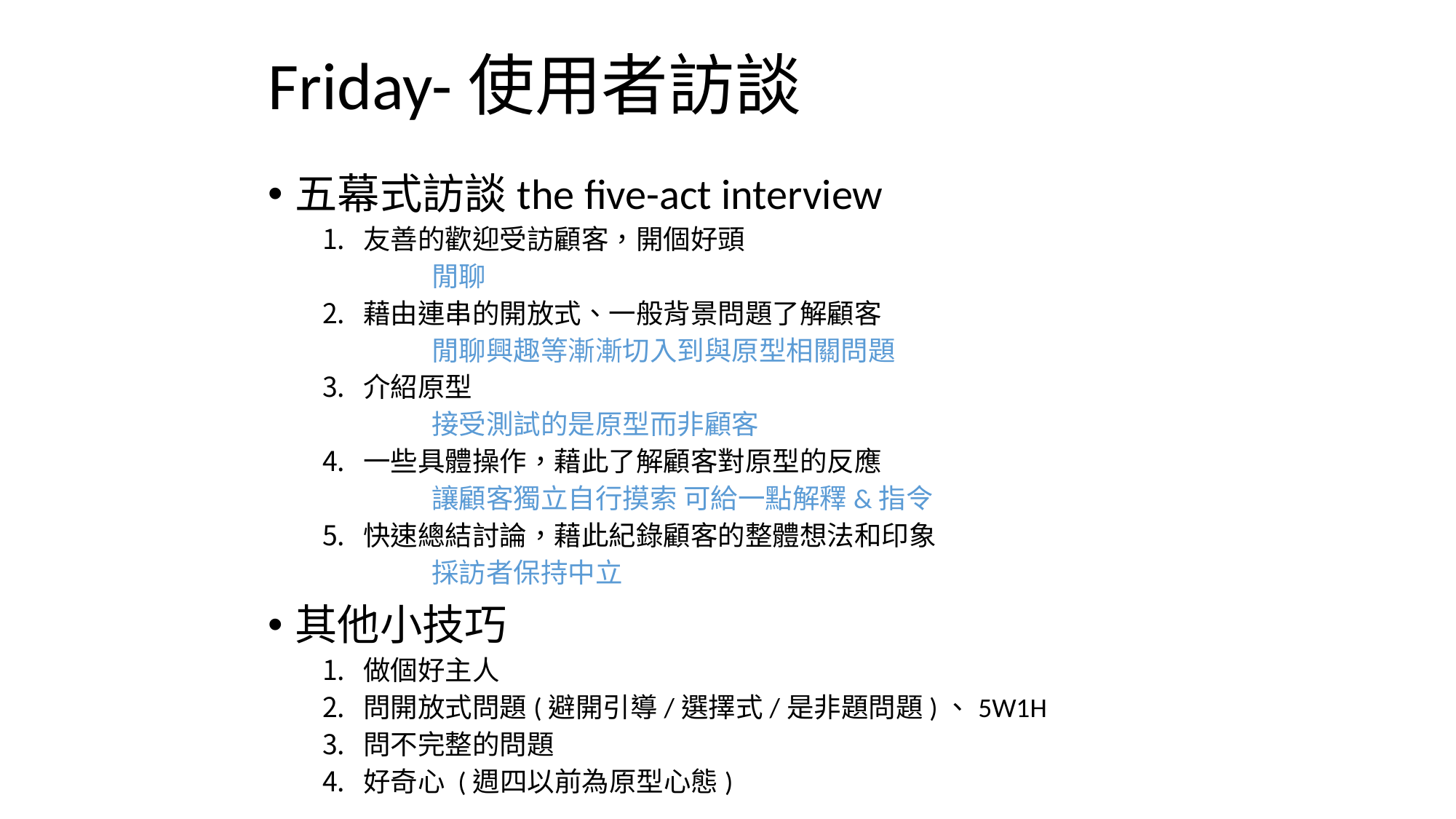

# Friday-使用者訪談
五幕式訪談the five-act interview
友善的歡迎受訪顧客，開個好頭
	閒聊
藉由連串的開放式、一般背景問題了解顧客
	閒聊興趣等漸漸切入到與原型相關問題
介紹原型
	接受測試的是原型而非顧客
一些具體操作，藉此了解顧客對原型的反應
	讓顧客獨立自行摸索 可給一點解釋&指令
快速總結討論，藉此紀錄顧客的整體想法和印象
	採訪者保持中立
其他小技巧
做個好主人
問開放式問題(避開引導/選擇式/是非題問題)、5W1H
問不完整的問題
好奇心 (週四以前為原型心態)